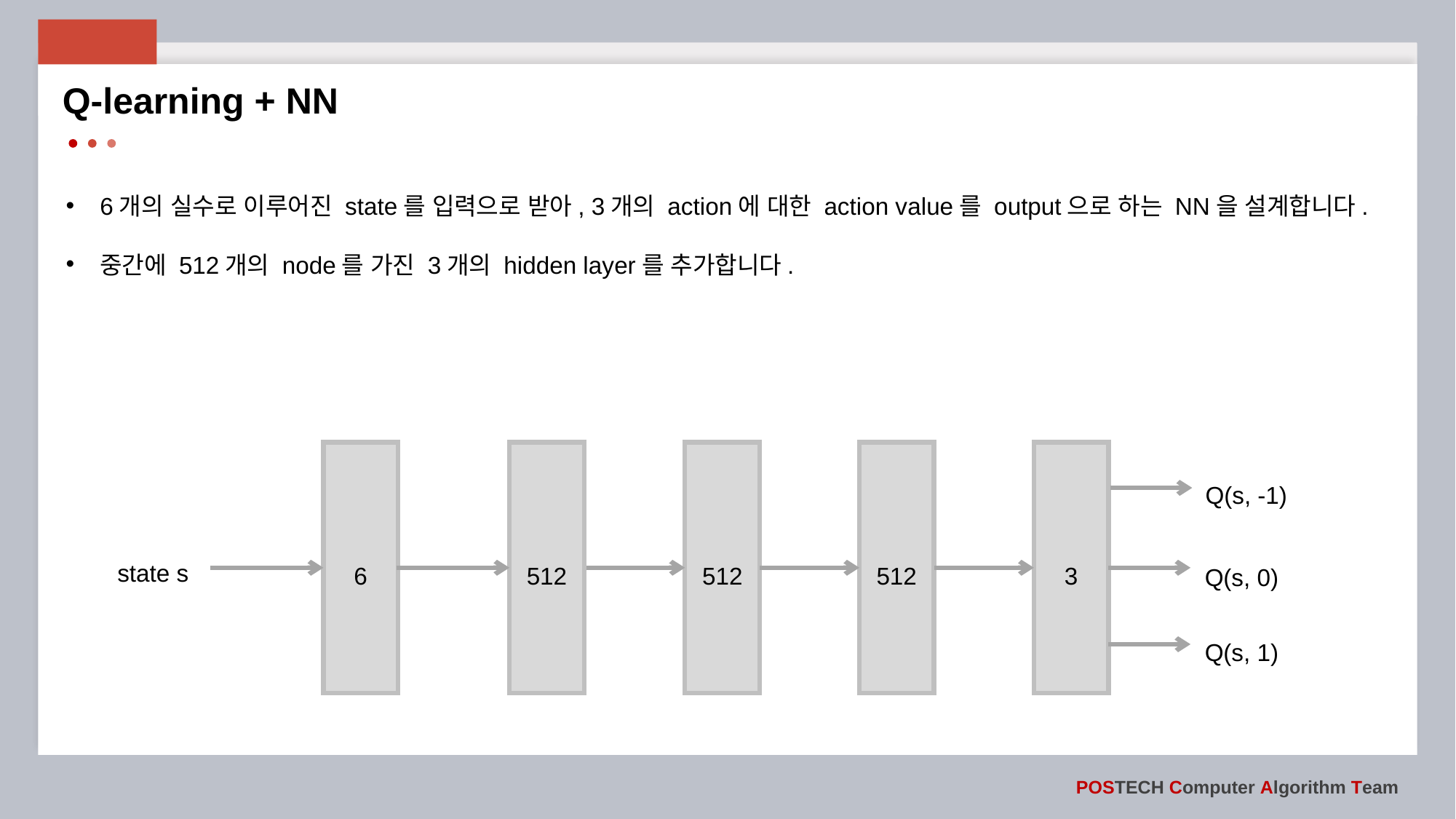

Q-learning + NN
6개의 실수로 이루어진 state를 입력으로 받아, 3개의 action에 대한 action value를 output으로 하는 NN을 설계합니다.
중간에 512개의 node를 가진 3개의 hidden layer를 추가합니다.
6
512
512
512
3
Q(s, -1)
state s
Q(s, 0)
Q(s, 1)